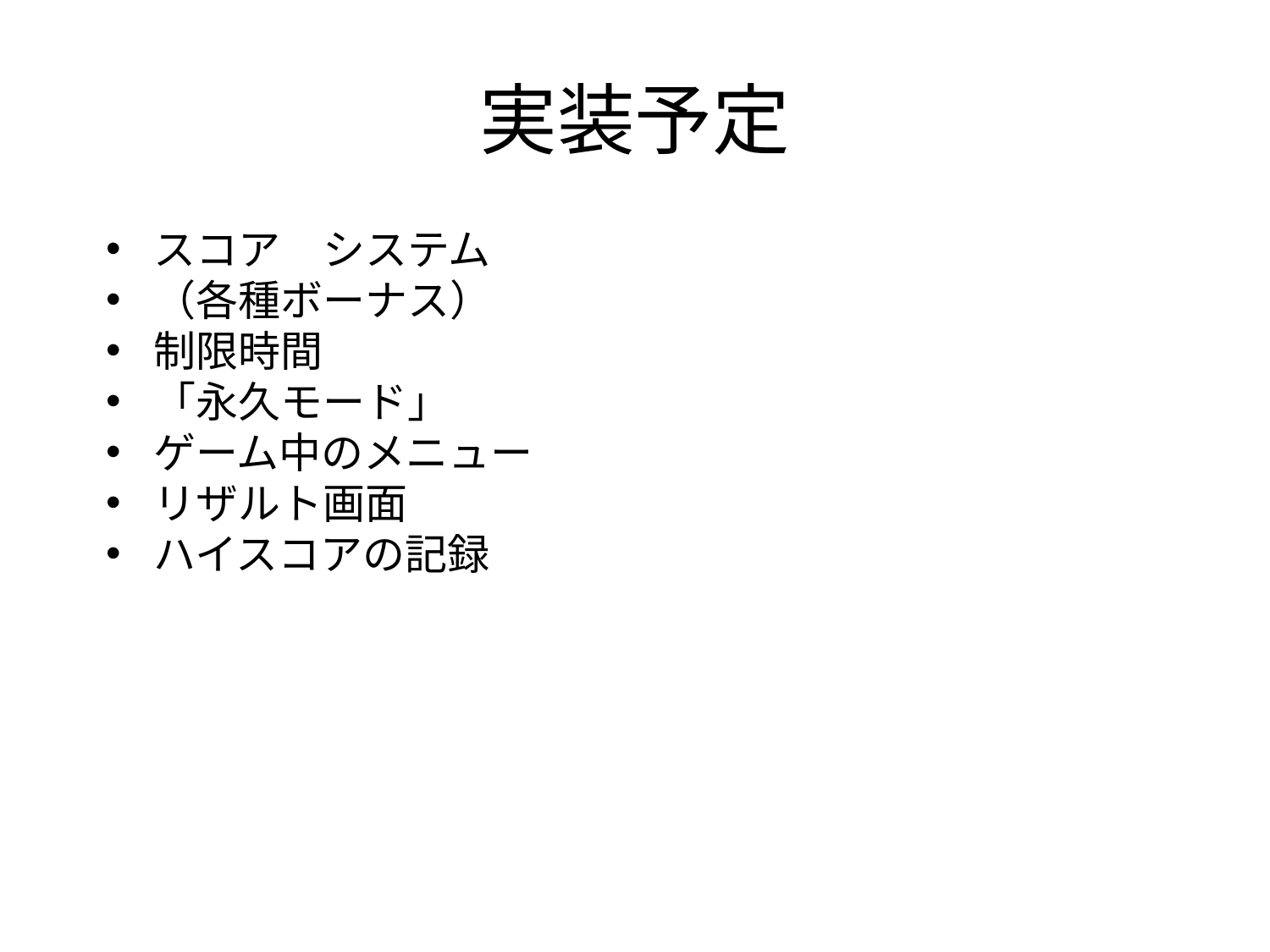

# 実装予定
スコア　システム
（各種ボーナス）
制限時間
「永久モード」
ゲーム中のメニュー
リザルト画面
ハイスコアの記録